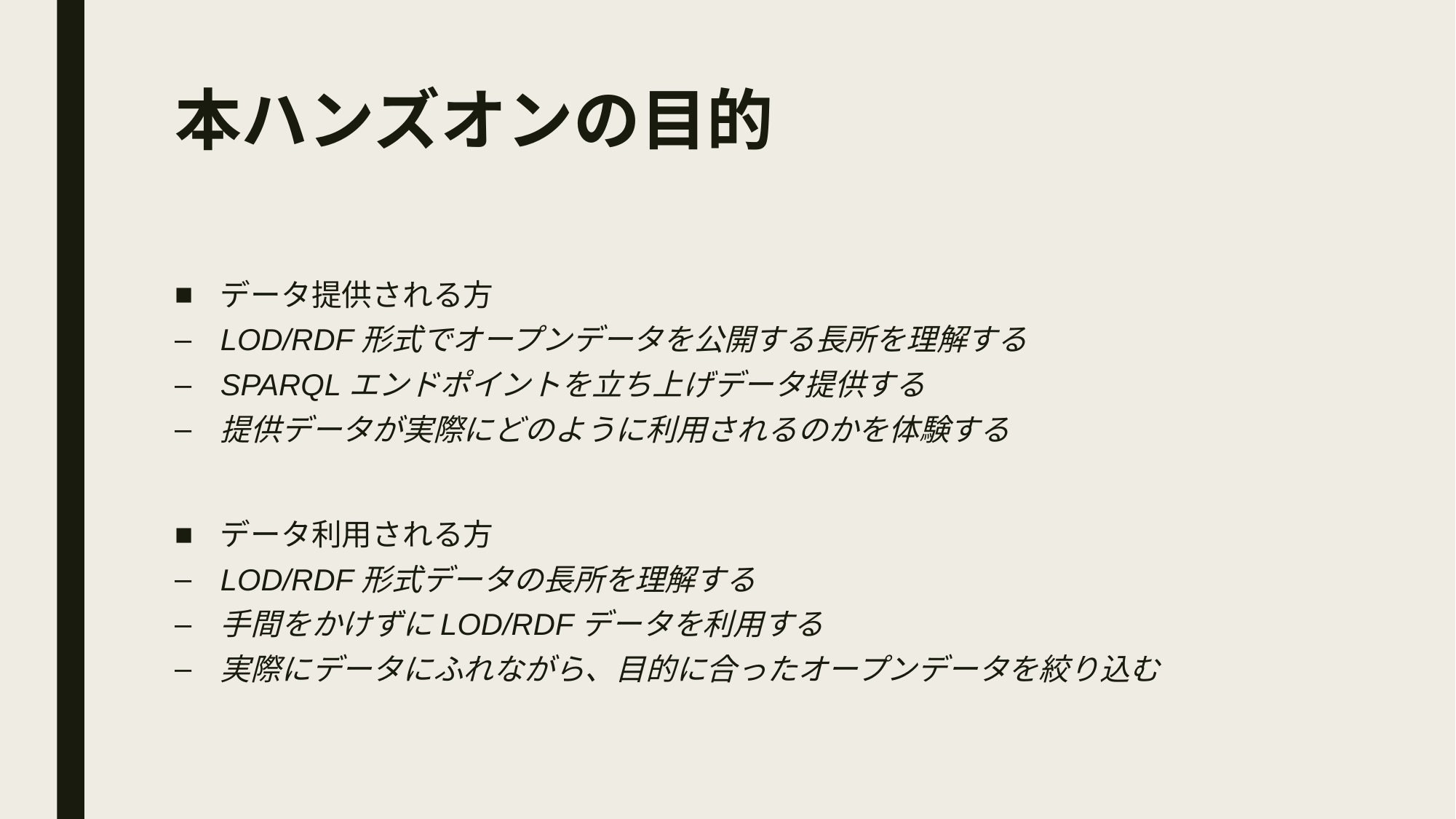

# 本ハンズオンの目的
データ提供される方
LOD/RDF形式でオープンデータを公開する長所を理解する
SPARQLエンドポイントを立ち上げデータ提供する
提供データが実際にどのように利用されるのかを体験する

データ利用される方
LOD/RDF形式データの長所を理解する
手間をかけずにLOD/RDFデータを利用する
実際にデータにふれながら、目的に合ったオープンデータを絞り込む